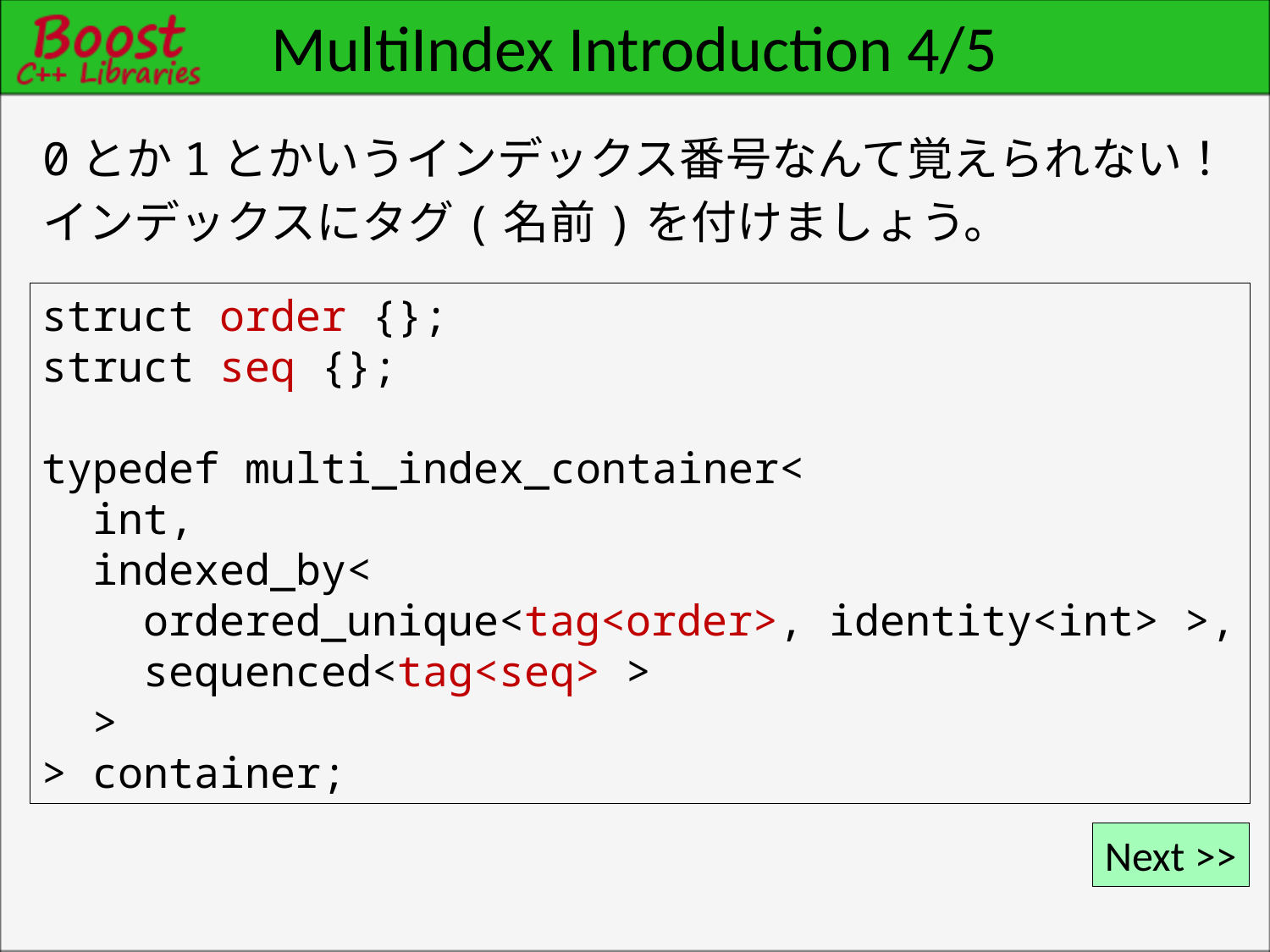

# MultiIndex Introduction 4/5
0とか1とかいうインデックス番号なんて覚えられない！
インデックスにタグ(名前)を付けましょう。
struct order {};
struct seq {};

typedef multi_index_container<
  int,
  indexed_by<
    ordered_unique<tag<order>, identity<int> >,
    sequenced<tag<seq> >
  >
> container;
Next >>